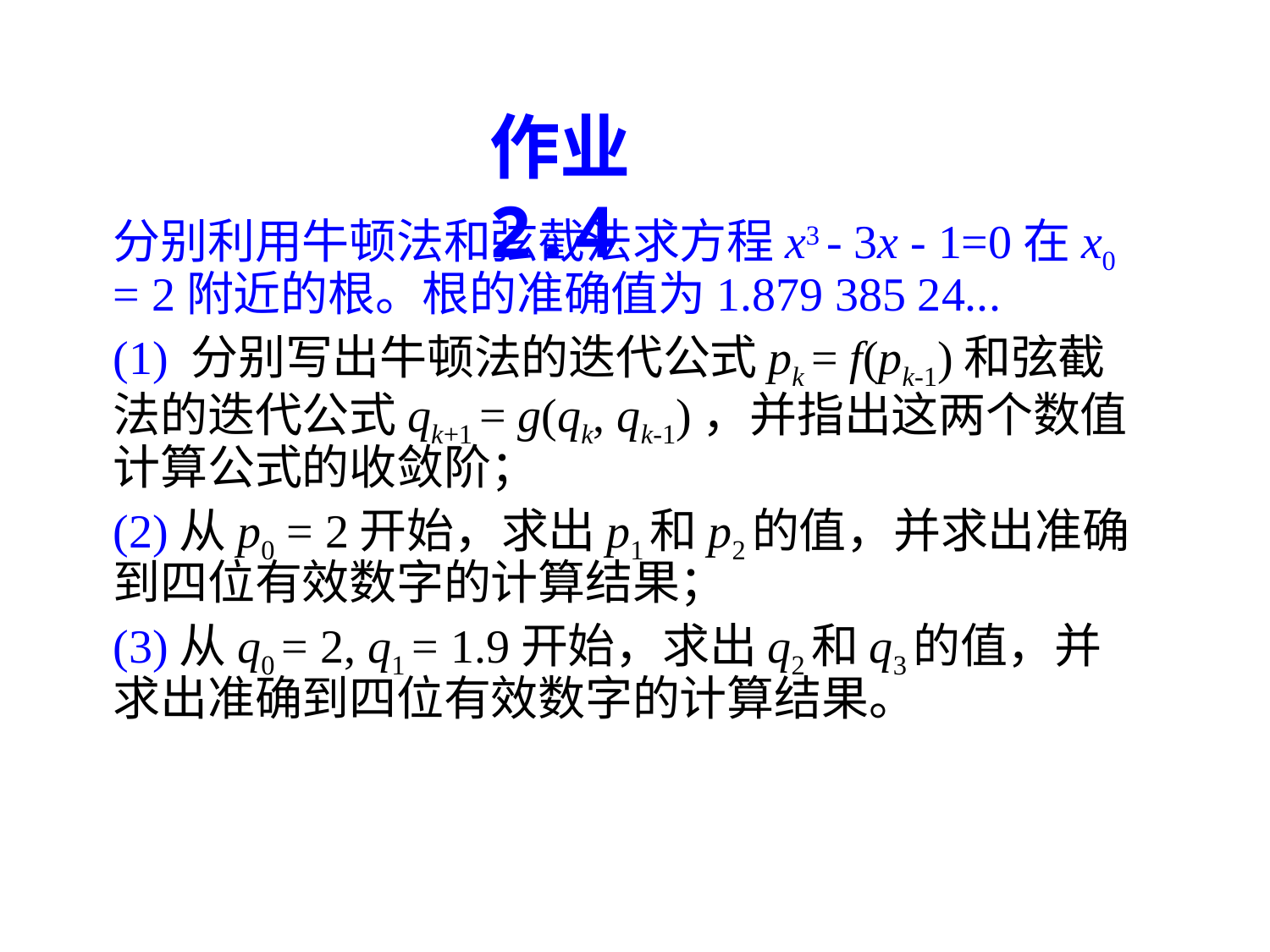

作业 2.4
分别利用牛顿法和弦截法求方程x3 - 3x - 1=0在x0 = 2附近的根。根的准确值为1.879 385 24...
(1) 分别写出牛顿法的迭代公式pk = f(pk-1)和弦截法的迭代公式qk+1 = g(qk, qk-1)，并指出这两个数值计算公式的收敛阶；
(2)从p0 = 2开始，求出p1和p2的值，并求出准确到四位有效数字的计算结果；
(3)从q0 = 2, q1 = 1.9开始，求出q2和q3的值，并求出准确到四位有效数字的计算结果。